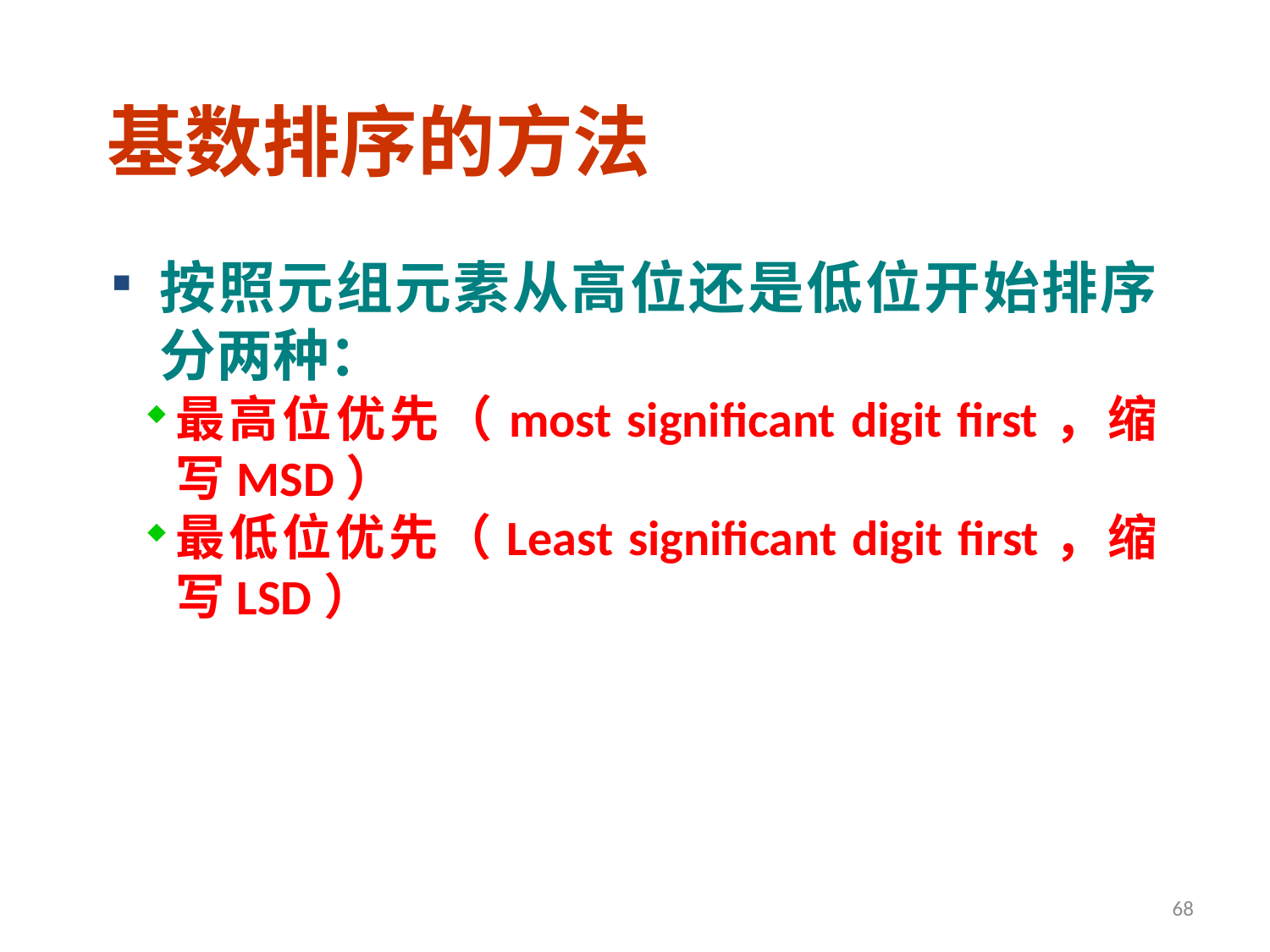

基数排序的方法
按照元组元素从高位还是低位开始排序分两种：
最高位优先（most significant digit first，缩写MSD）
最低位优先（Least significant digit first，缩写LSD）

68